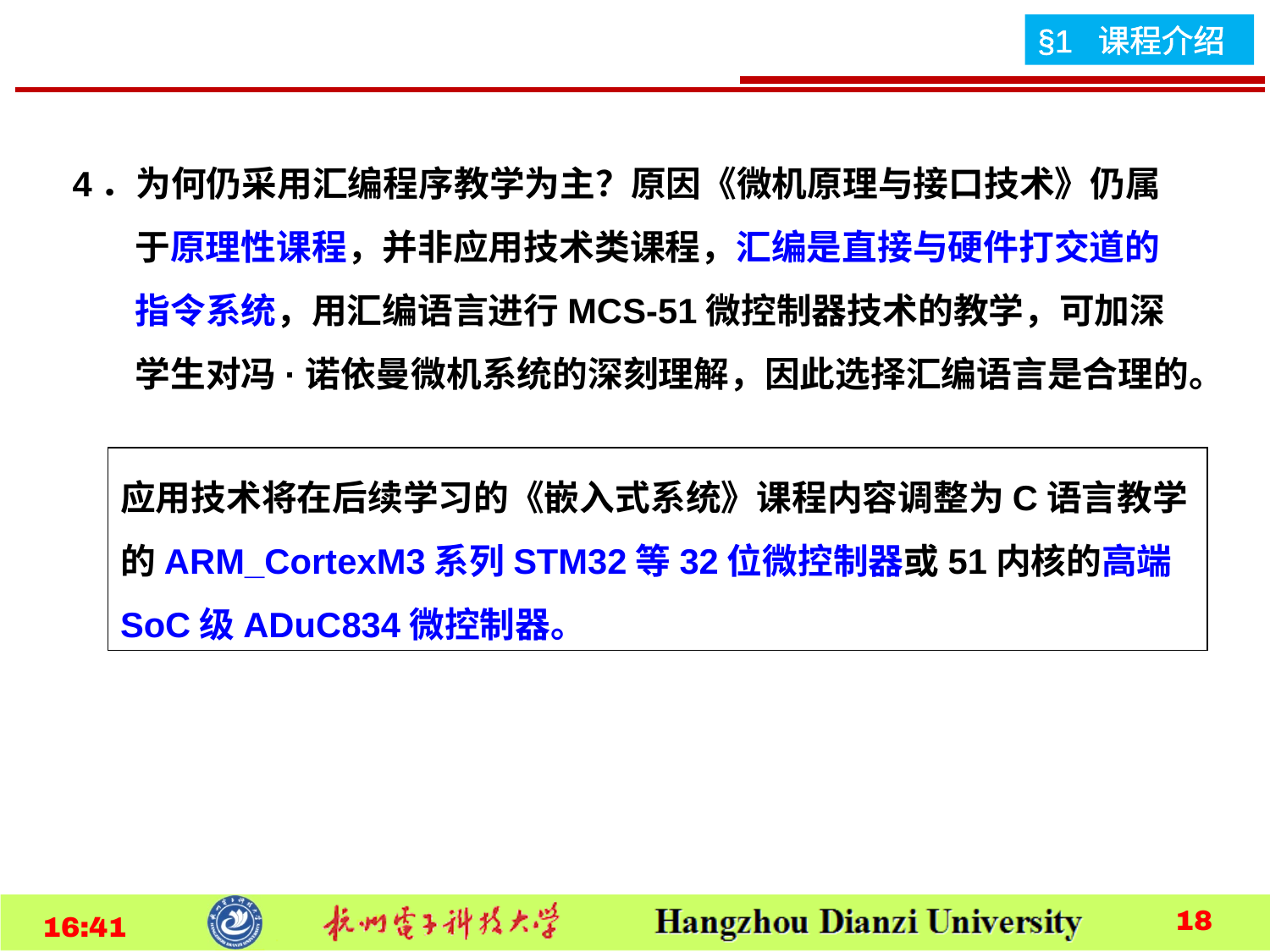

4．为何仍采用汇编程序教学为主？原因《微机原理与接口技术》仍属于原理性课程，并非应用技术类课程，汇编是直接与硬件打交道的指令系统，用汇编语言进行MCS-51微控制器技术的教学，可加深学生对冯·诺依曼微机系统的深刻理解，因此选择汇编语言是合理的。
应用技术将在后续学习的《嵌入式系统》课程内容调整为C语言教学的ARM_CortexM3系列STM32等32位微控制器或51内核的高端SoC级ADuC834微控制器。